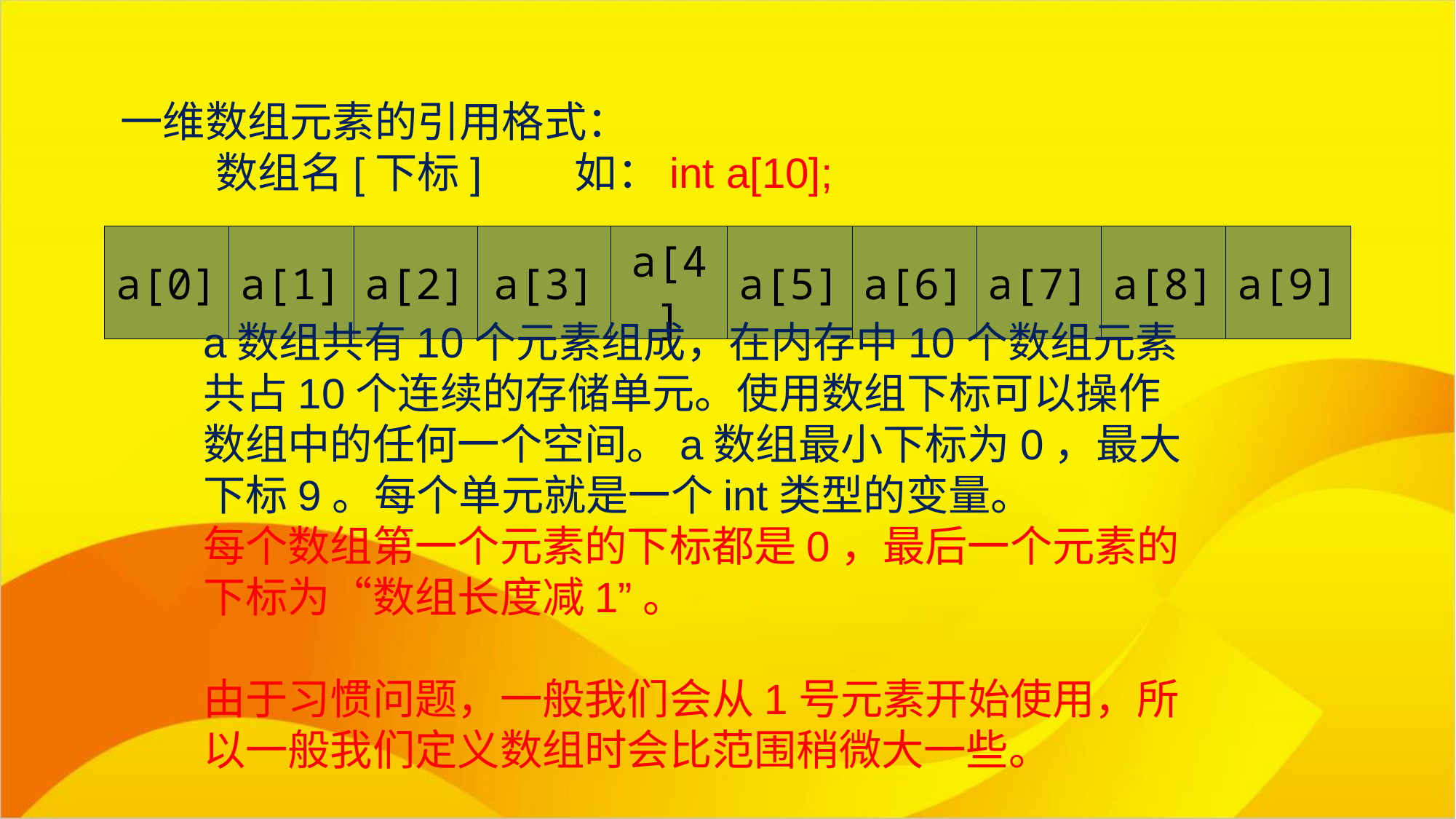

一维数组元素的引用格式：
         数组名[下标]       如：int a[10];
| a[0] | a[1] | a[2] | a[3] | a[4] | a[5] | a[6] | a[7] | a[8] | a[9] |
| --- | --- | --- | --- | --- | --- | --- | --- | --- | --- |
a数组共有10个元素组成，在内存中10个数组元素共占10个连续的存储单元。使用数组下标可以操作数组中的任何一个空间。a数组最小下标为0，最大下标9。每个单元就是一个int类型的变量。
每个数组第一个元素的下标都是0，最后一个元素的下标为“数组长度减1”。

由于习惯问题，一般我们会从1号元素开始使用，所以一般我们定义数组时会比范围稍微大一些。